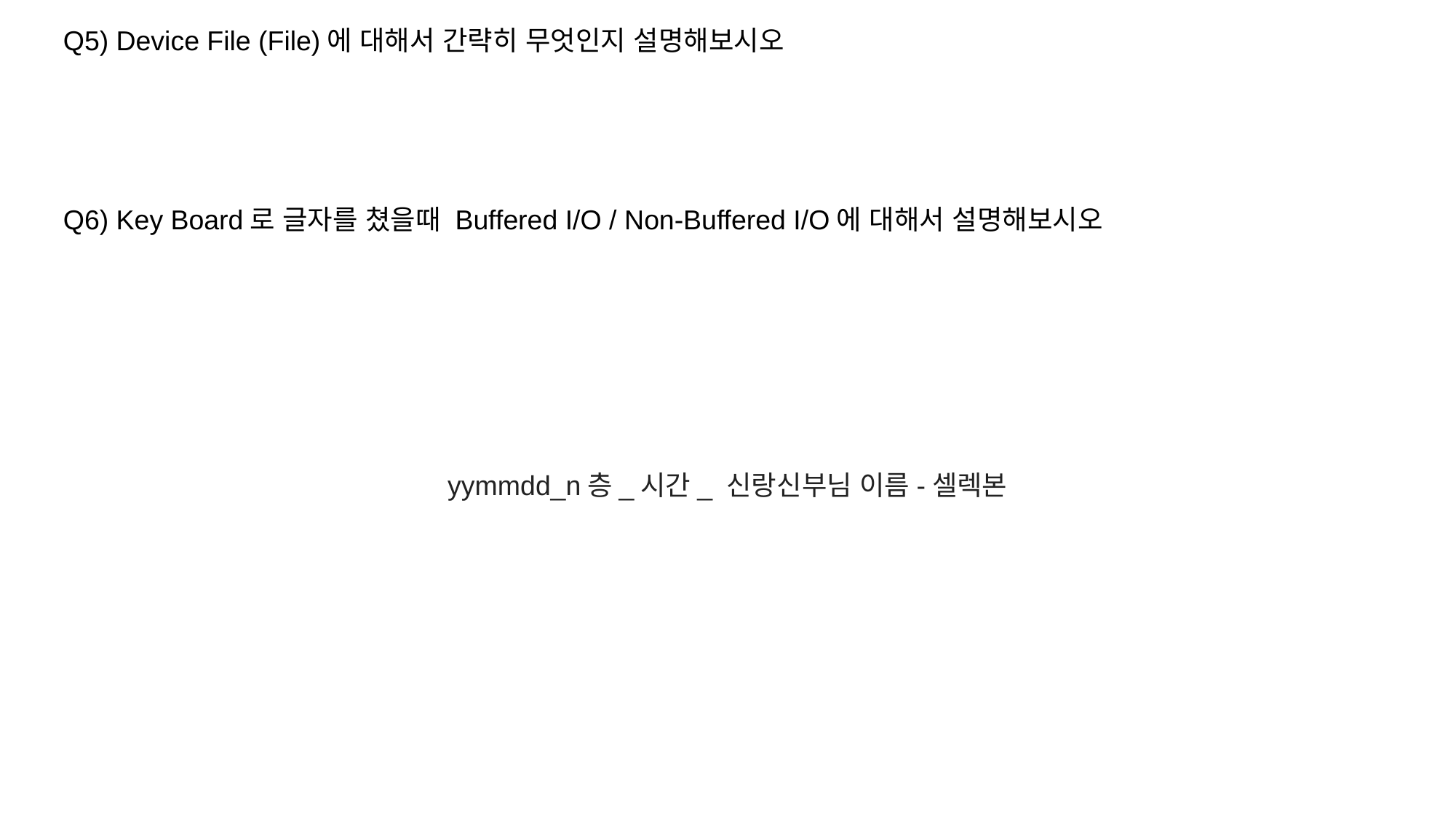

Q5) Device File (File)에 대해서 간략히 무엇인지 설명해보시오
Q6) Key Board로 글자를 쳤을때 Buffered I/O / Non-Buffered I/O에 대해서 설명해보시오
yymmdd_n층_시간_ 신랑신부님 이름-셀렉본